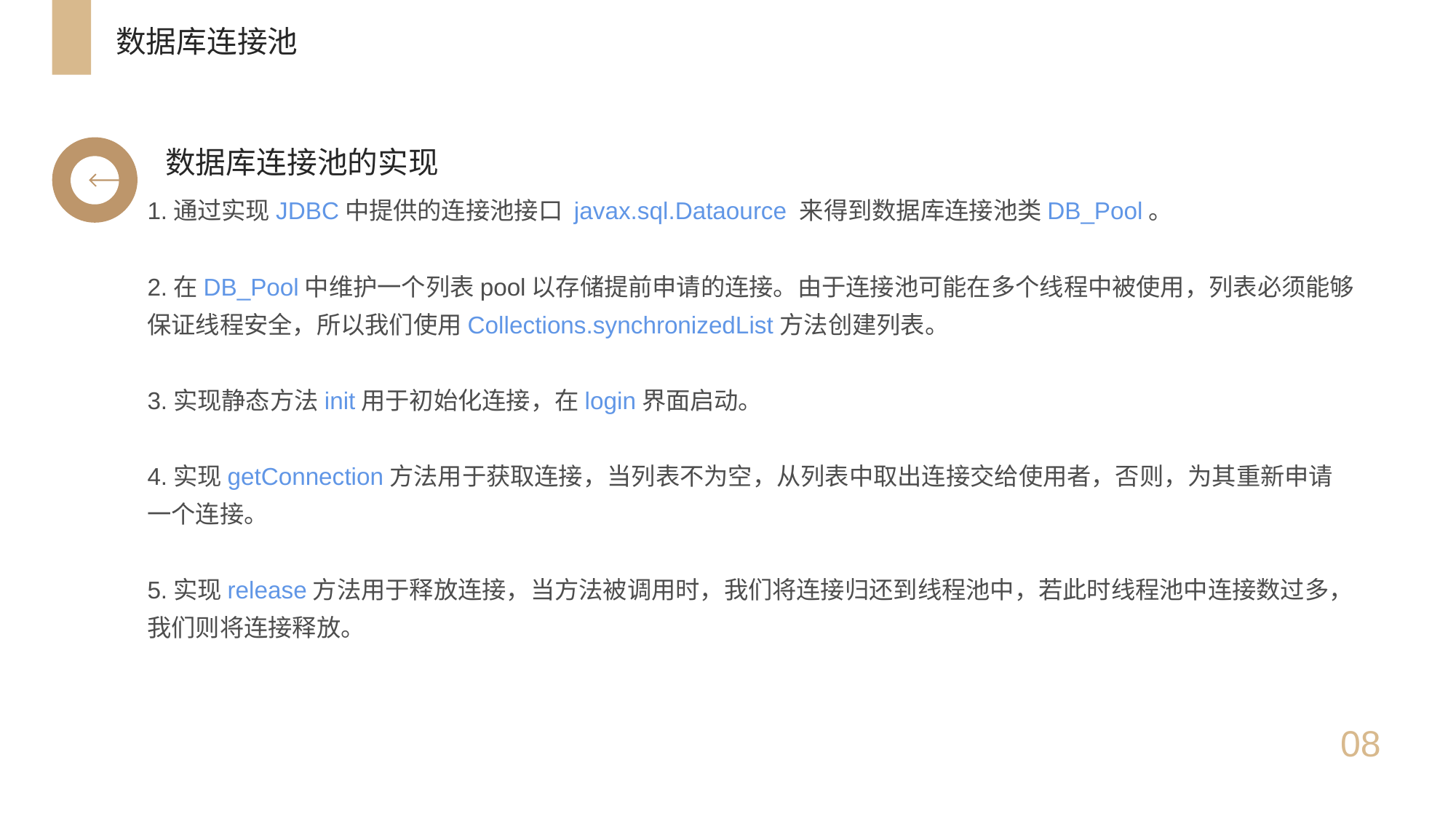

数据库连接池

数据库连接池的实现
1.通过实现JDBC中提供的连接池接口 javax.sql.Dataource 来得到数据库连接池类DB_Pool。

2.在DB_Pool中维护一个列表pool以存储提前申请的连接。由于连接池可能在多个线程中被使用，列表必须能够保证线程安全，所以我们使用Collections.synchronizedList方法创建列表。

3.实现静态方法init用于初始化连接，在login界面启动。

4.实现getConnection方法用于获取连接，当列表不为空，从列表中取出连接交给使用者，否则，为其重新申请一个连接。

5.实现release方法用于释放连接，当方法被调用时，我们将连接归还到线程池中，若此时线程池中连接数过多，我们则将连接释放。

08